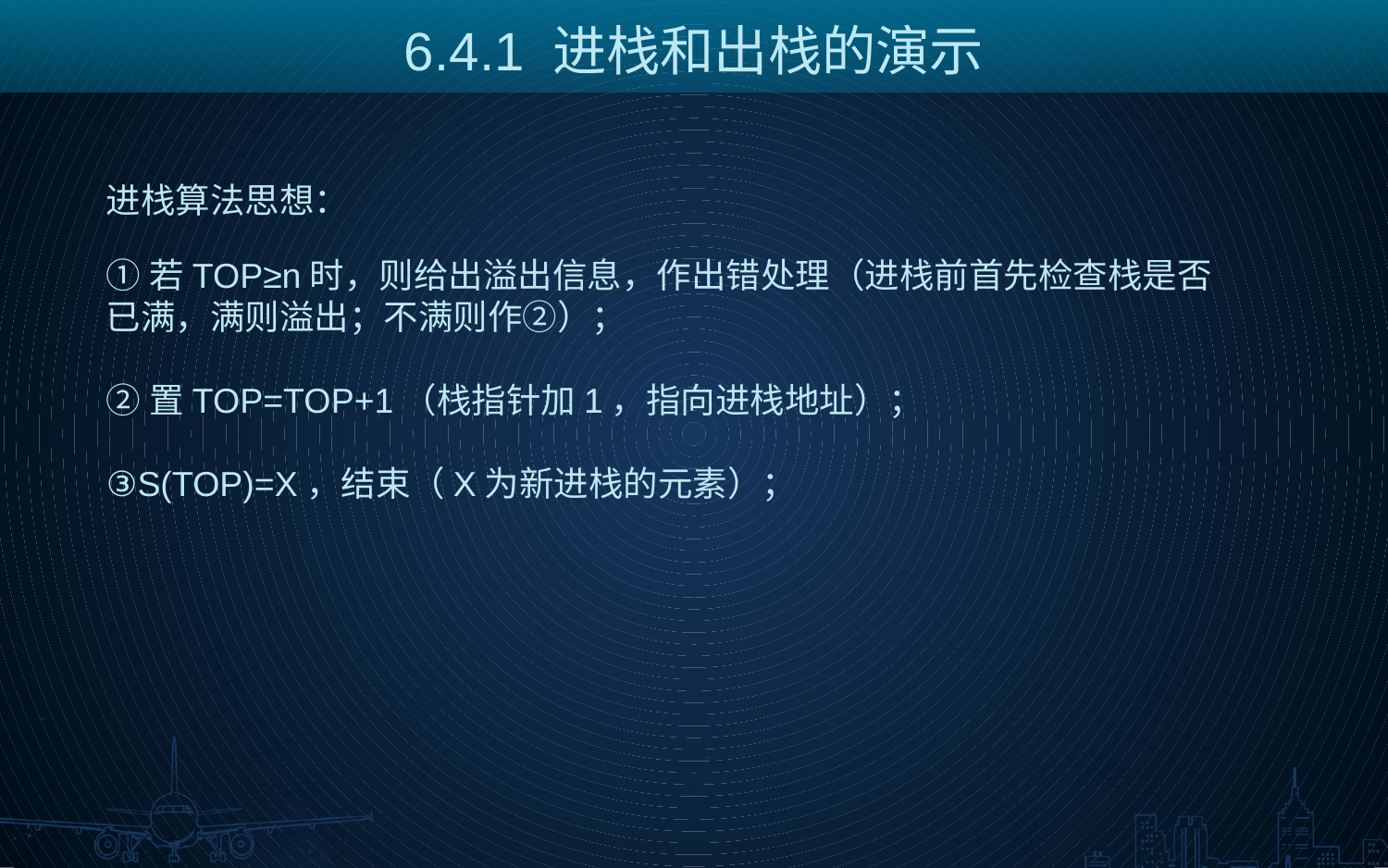

6.4.1 进栈和出栈的演示
进栈算法思想：
①若TOP≥n时，则给出溢出信息，作出错处理（进栈前首先检查栈是否已满，满则溢出；不满则作②）；
②置TOP=TOP+1（栈指针加1，指向进栈地址）；
③S(TOP)=X，结束（X为新进栈的元素）；